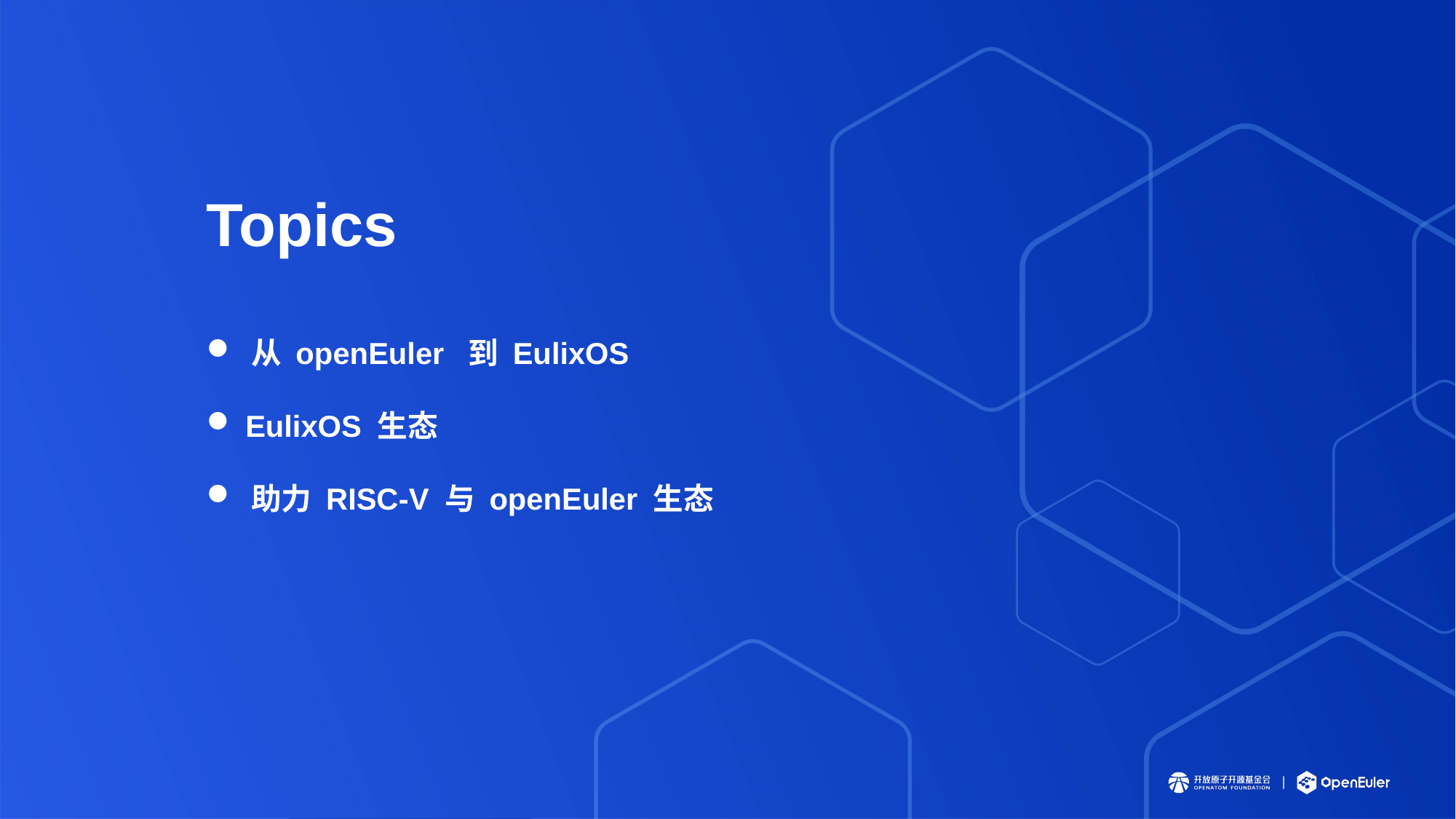

# Topics
 从 openEuler  到 EulixOS
 EulixOS 生态
 助力 RISC-V 与 openEuler 生态